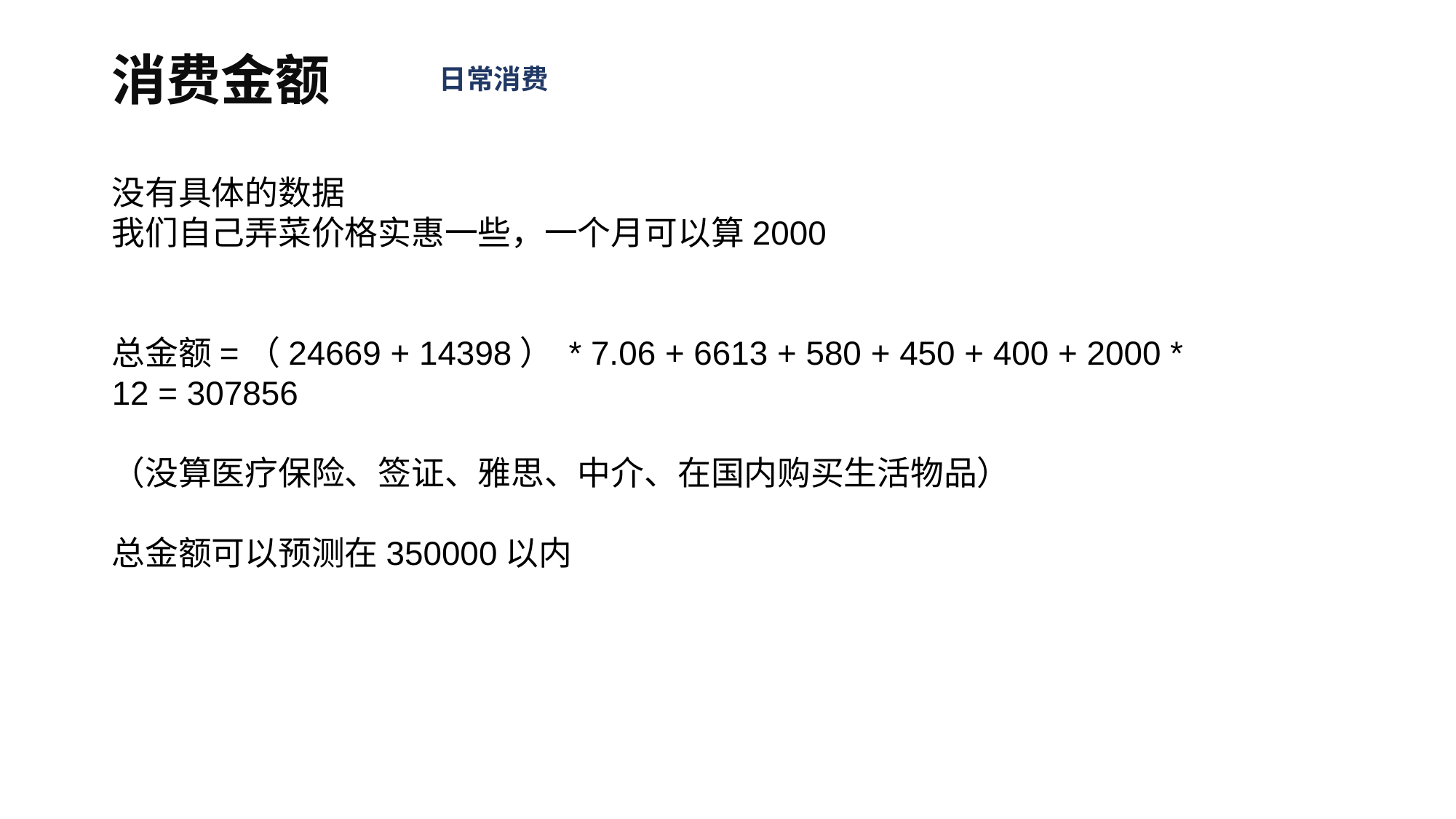

消费金额
日常消费
没有具体的数据
我们自己弄菜价格实惠一些，一个月可以算2000

总金额=（24669 + 14398） * 7.06 + 6613 + 580 + 450 + 400 + 2000 * 12 = 307856

（没算医疗保险、签证、雅思、中介、在国内购买生活物品）

总金额可以预测在350000以内